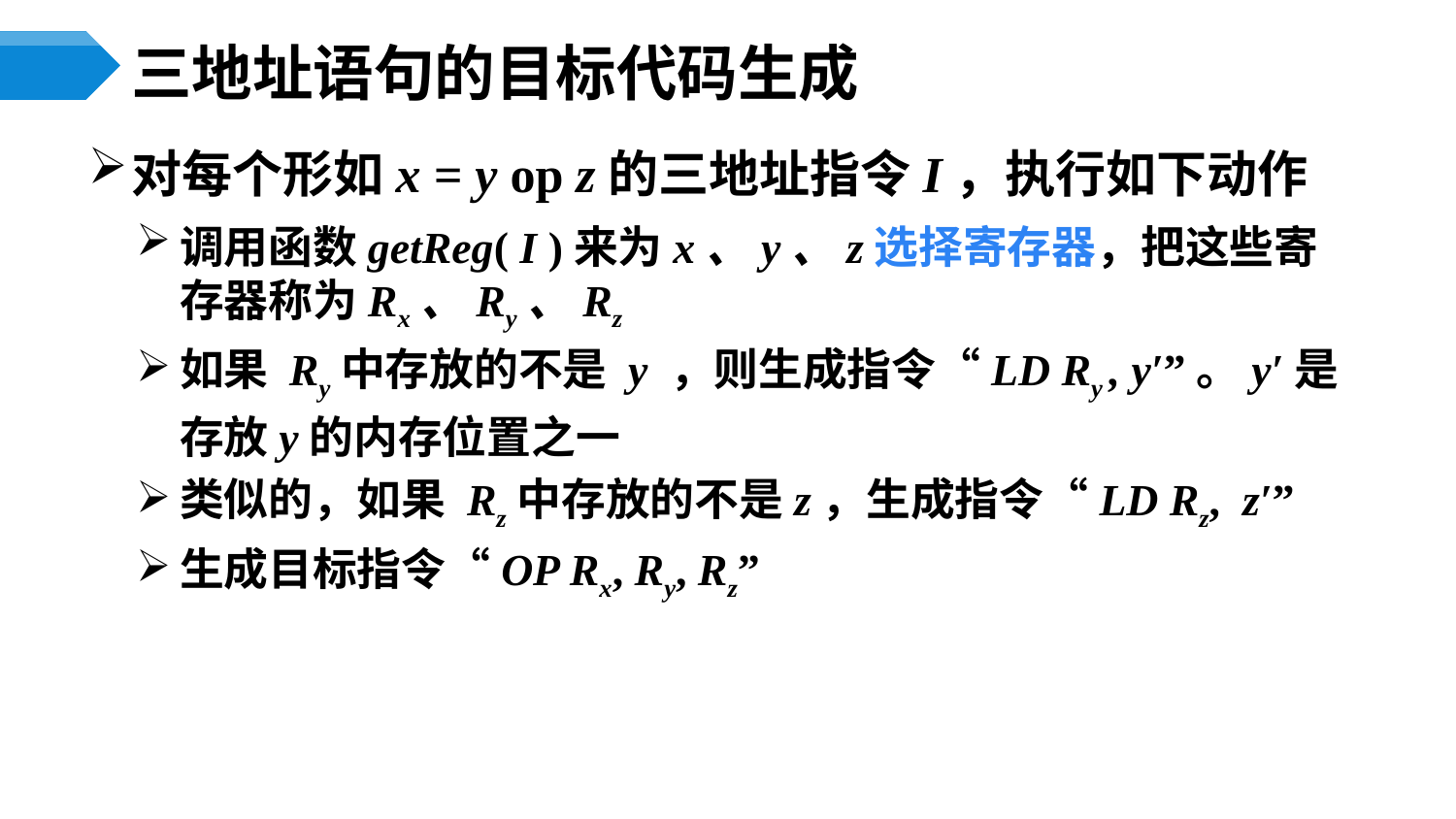

# 三地址语句的目标代码生成
对每个形如x = y op z的三地址指令I，执行如下动作
调用函数getReg( I )来为x、y、z选择寄存器，把这些寄存器称为Rx、Ry、Rz
如果 Ry中存放的不是 y ，则生成指令“LD Ry , y′”。y′是存放y的内存位置之一
类似的，如果 Rz中存放的不是z，生成指令“LD Rz,  z′”
生成目标指令“OP Rx, Ry, Rz”